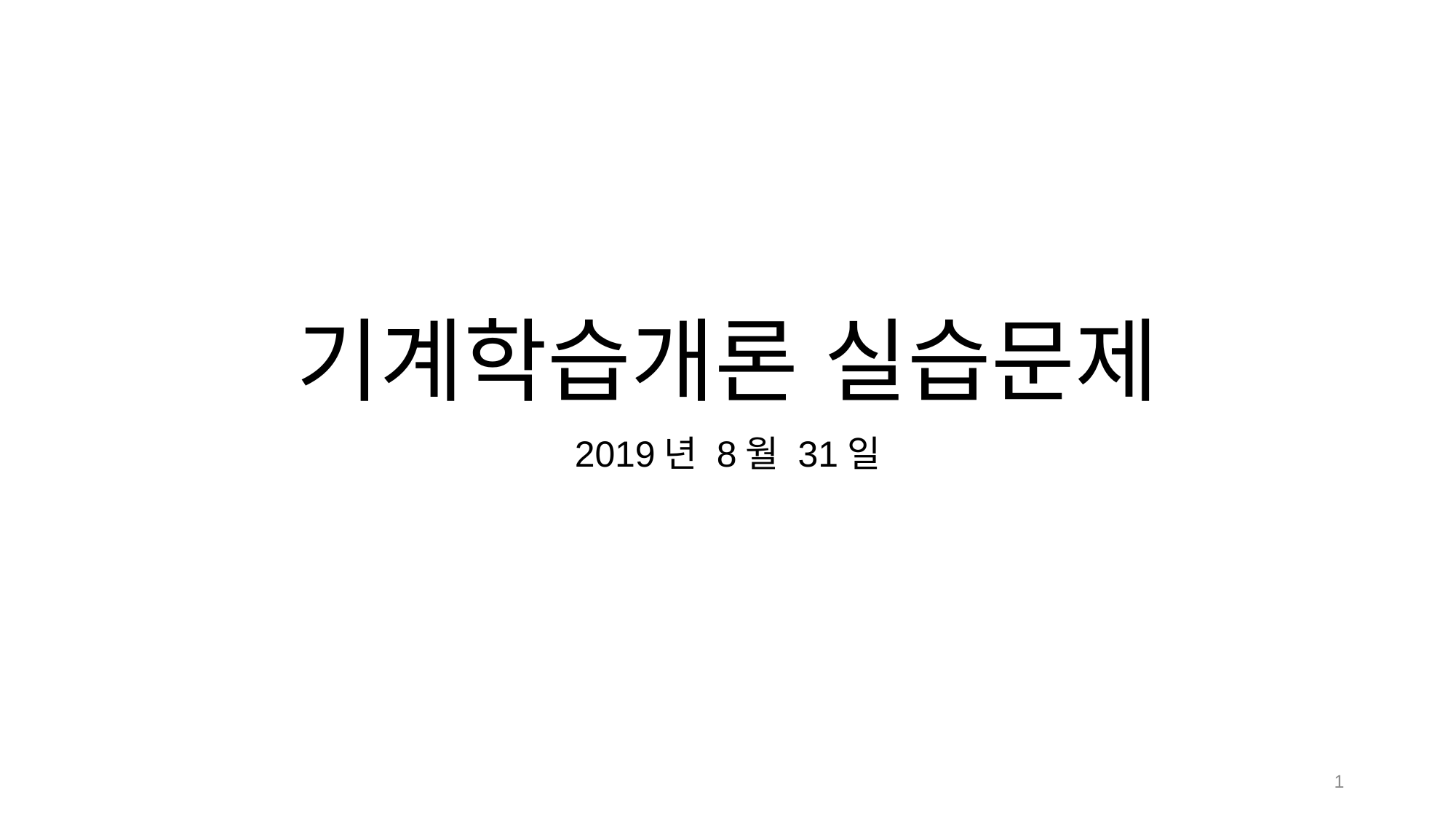

# 기계학습개론 실습문제
2019년 8월 31일
1